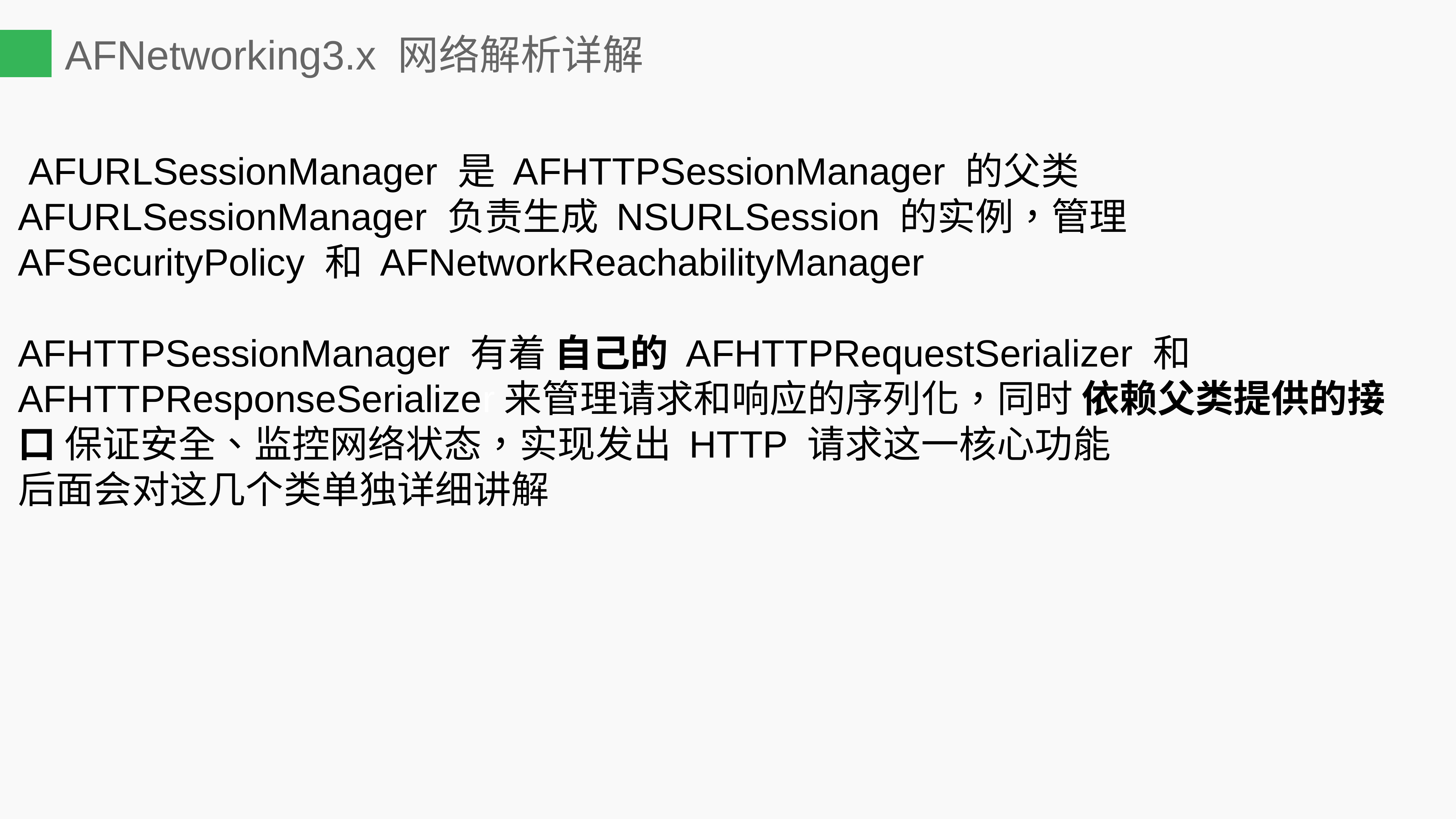

AFNetworking3.x 网络解析详解

 AFURLSessionManager 是 AFHTTPSessionManager 的父类
AFURLSessionManager 负责生成 NSURLSession 的实例，管理 AFSecurityPolicy 和 AFNetworkReachabilityManager

AFHTTPSessionManager 有着 自己的 AFHTTPRequestSerializer 和 AFHTTPResponseSerializer来管理请求和响应的序列化，同时 依赖父类提供的接口 保证安全、监控网络状态，实现发出 HTTP 请求这一核心功能
后面会对这几个类单独详细讲解